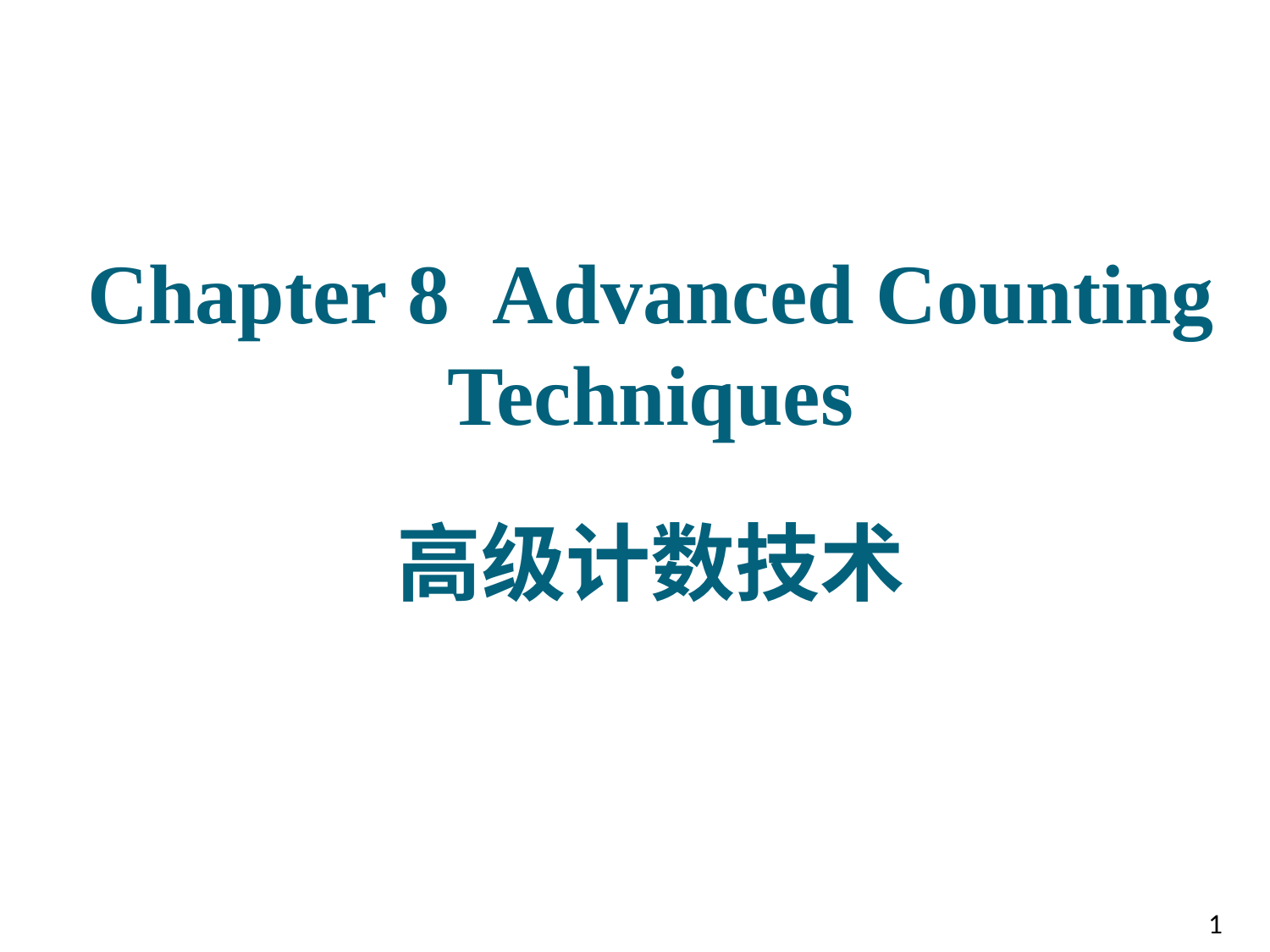

# Chapter 8  Advanced Counting Techniques 高级计数技术